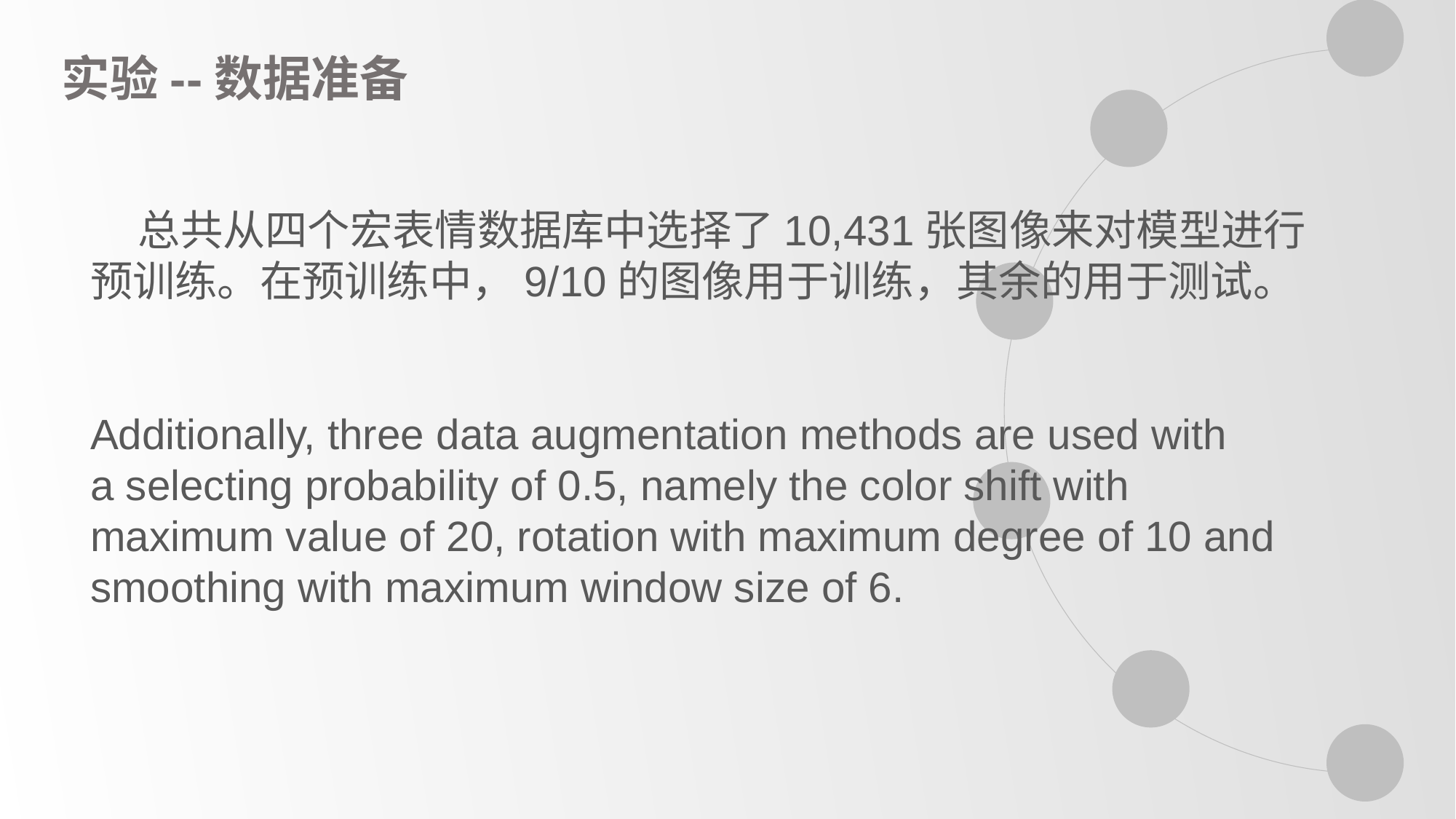

实验--数据准备
    总共从四个宏表情数据库中选择了10,431张图像来对模型进行
预训练。在预训练中，9/10的图像用于训练，其余的用于测试。

Additionally, three data augmentation methods are used with
a selecting probability of 0.5, namely the color shift with
maximum value of 20, rotation with maximum degree of 10 and
smoothing with maximum window size of 6.